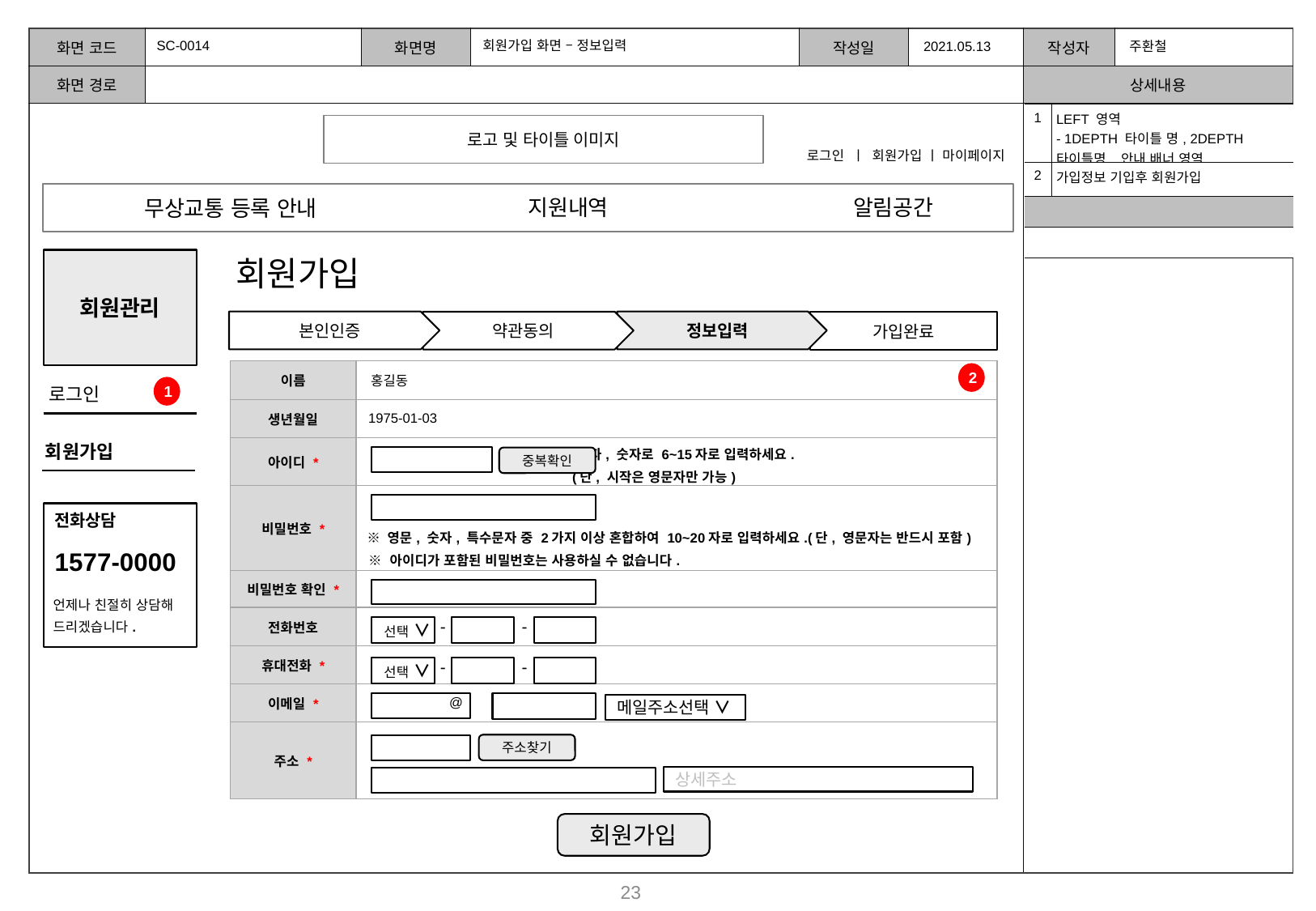

SC-0014
회원가입 화면 – 정보입력
2021.05.13
주환철
| 1 | LEFT 영역 - 1DEPTH 타이틀 명, 2DEPTH 타이틀명, 안내 배너 영역 |
| --- | --- |
| 2 | 가입정보 기입후 회원가입 |
|  |  |
|  |  |
로고 및 타이틀 이미지
로그인  ㅣ  회원가입 ㅣ 마이페이지

지원내역
알림공간
무상교통 등록 안내
회원가입
회원관리
본인인증
정보입력
약관동의
가입완료
| 이름 | 홍길동 |
| --- | --- |
| 생년월일 | 1975-01-03 |
| 아이디 \* | ※ 영문소문자, 숫자로 6~15자로 입력하세요. (단, 시작은 영문자만 가능) |
| 비밀번호 \* | ※ 영문, 숫자, 특수문자 중 2가지 이상 혼합하여 10~20자로 입력하세요.(단, 영문자는 반드시 포함) ※ 아이디가 포함된 비밀번호는 사용하실 수 없습니다. |
| 비밀번호 확인 \* |  |
| 전화번호 |  |
| 휴대전화 \* |  |
| 이메일 \* | @ |
| 주소 \* |  |
2
로그인
1
회원가입

중복확인

전화상담
1577-0000
언제나 친절히 상담해
드리겠습니다.

-
-
선택 ∨

-
-
선택 ∨

메일주소선택 ∨
주소찾기

상세주소

회원가입